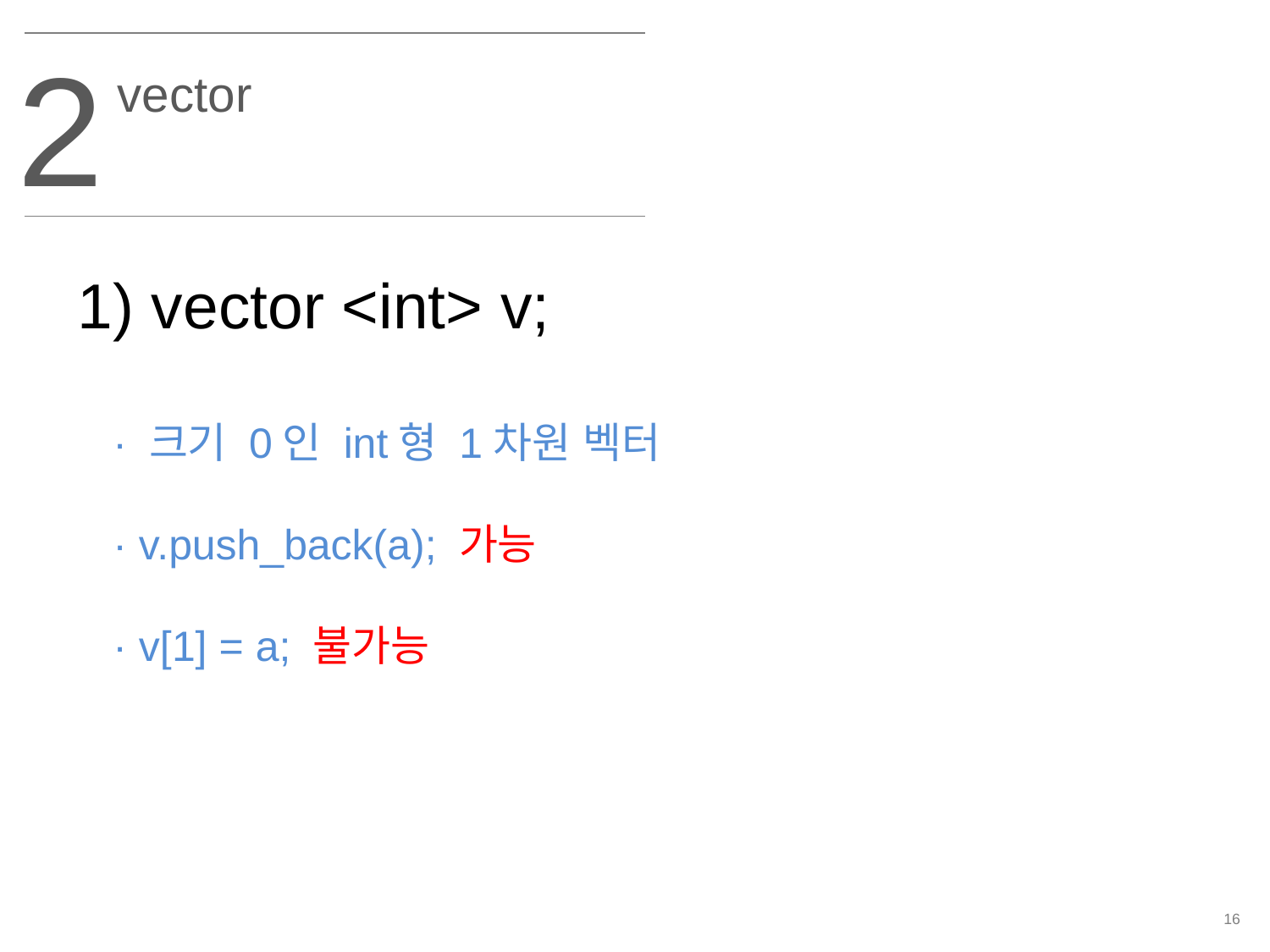

2
vector
1) vector <int> v;
· 크기 0인 int형 1차원 벡터

· v.push_back(a); 가능

· v[1] = a; 불가능